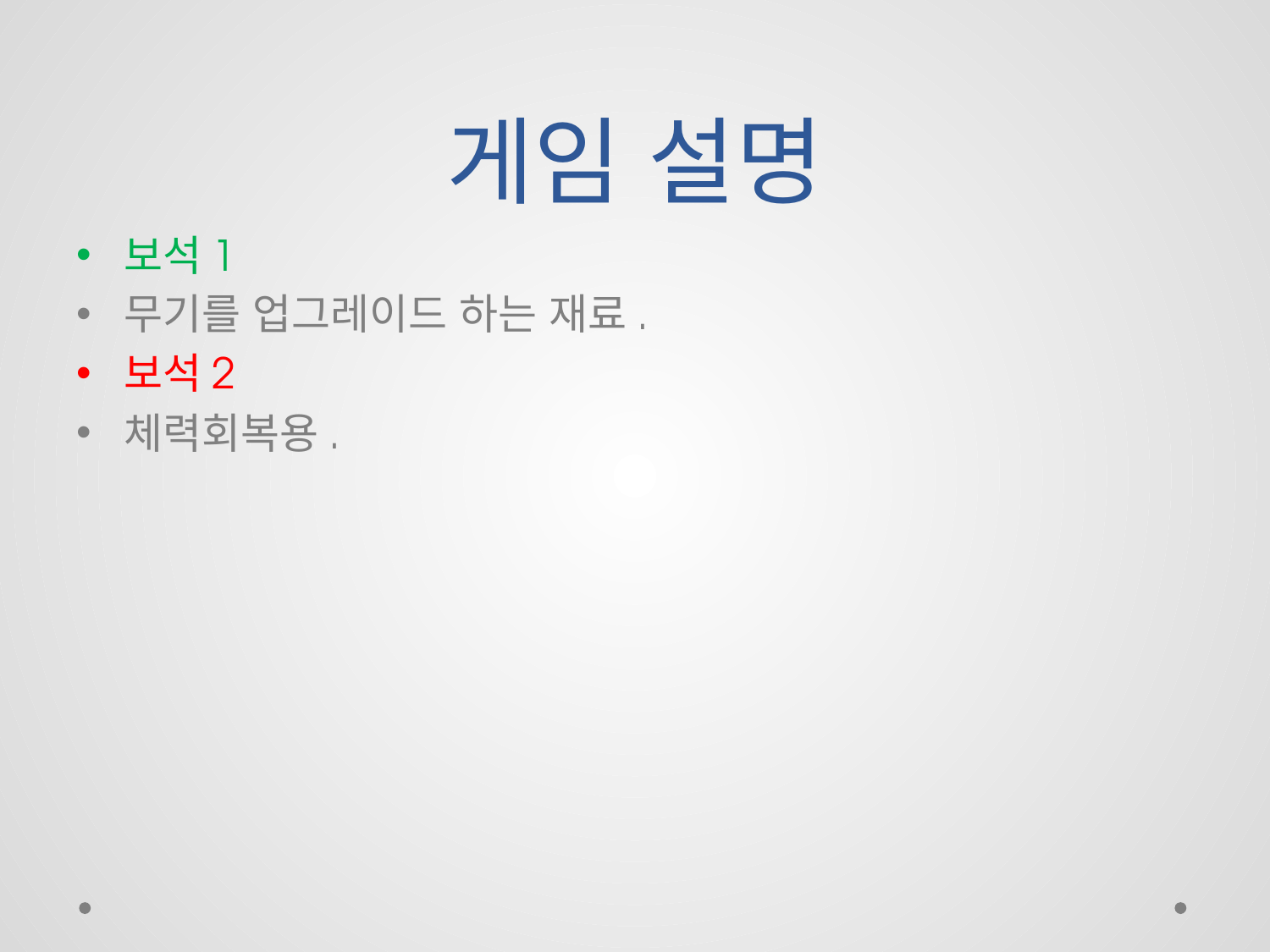

# 게임 설명
보석1
무기를 업그레이드 하는 재료.
보석2
체력회복용.